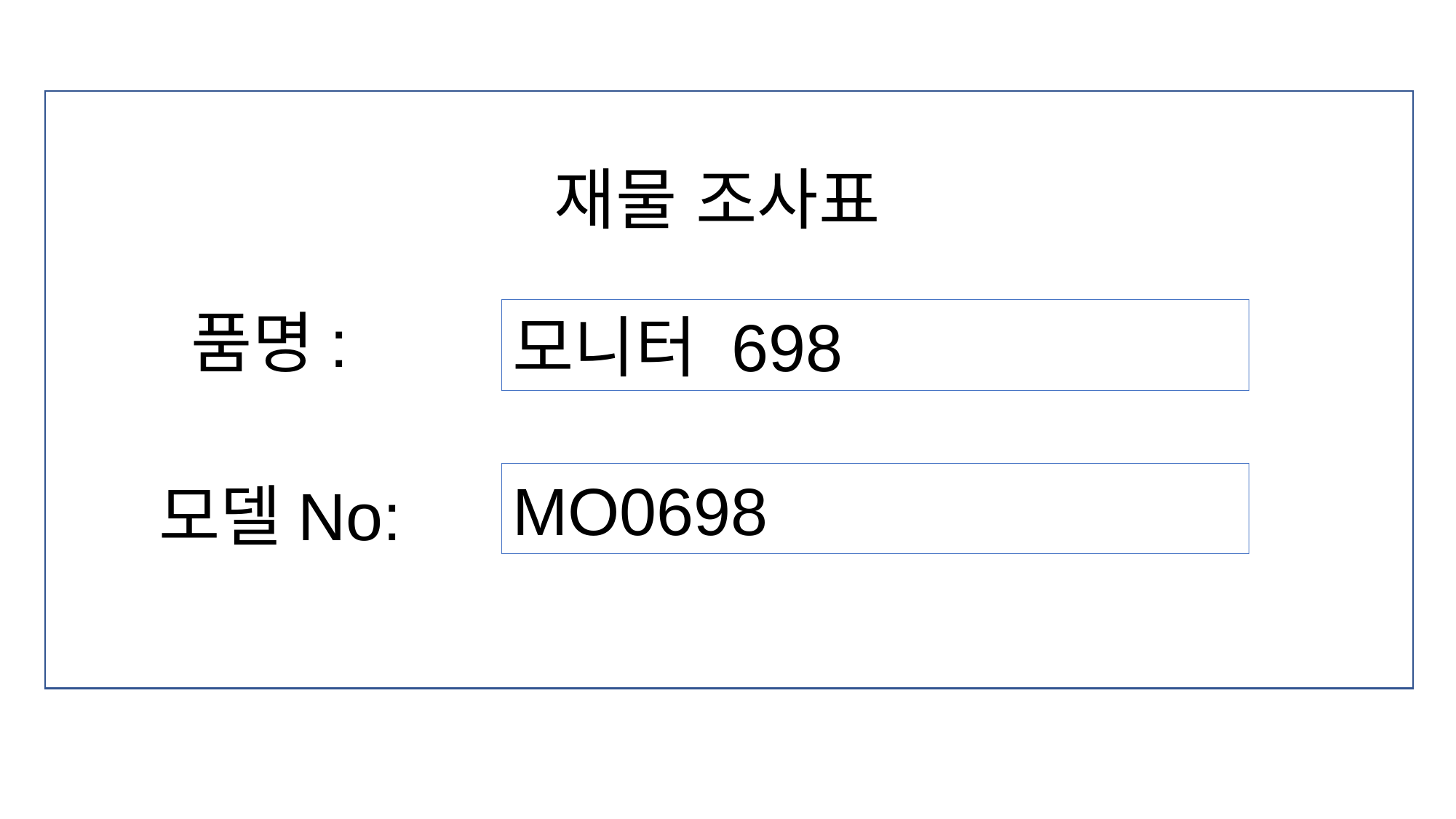

재물 조사표
품명:
모니터 698
MO0698
모델No: